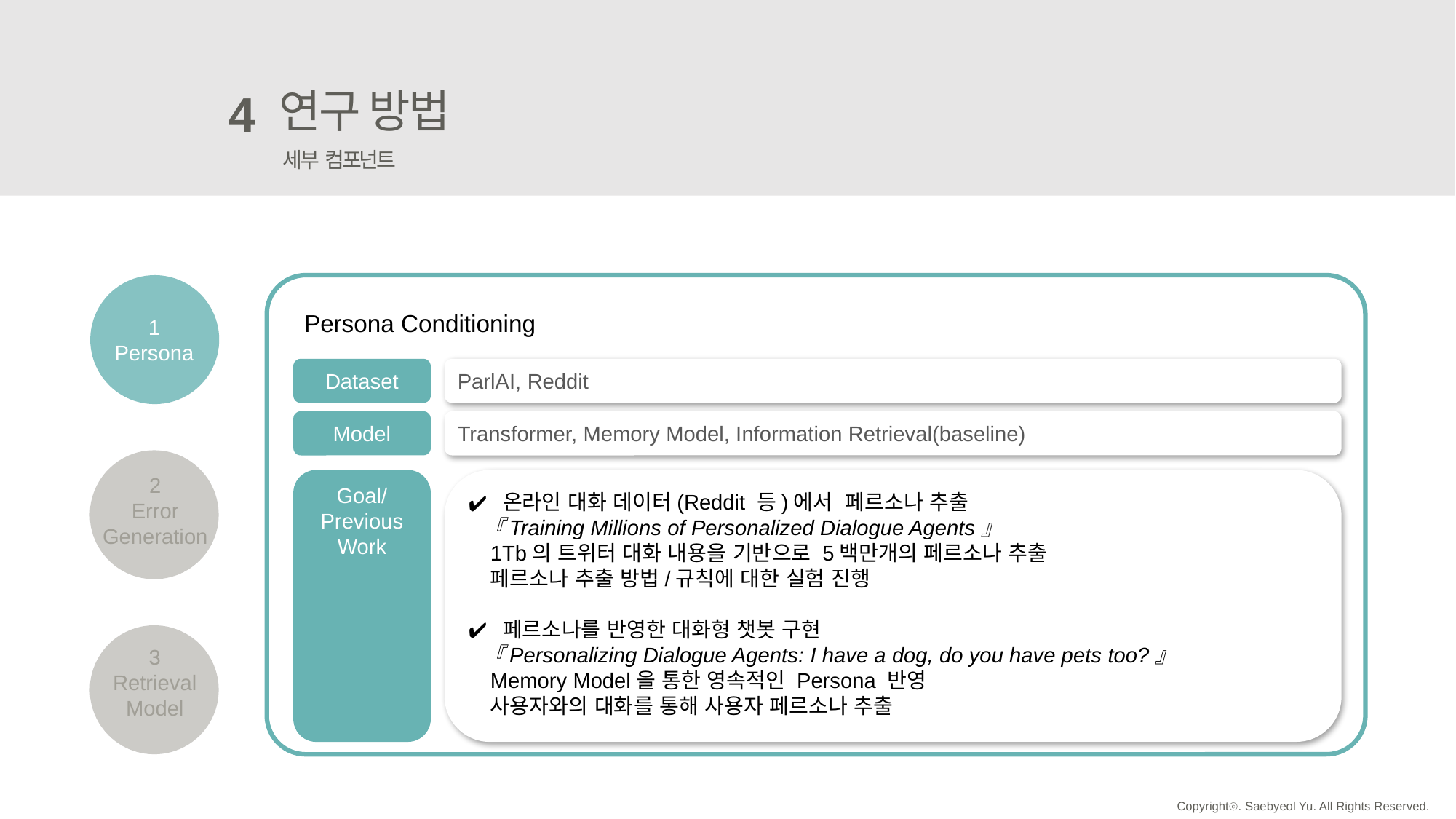

연구 방법
4
세부  컴포넌트

1
Persona

2
Error
Generation

3
Retrieval
Model
Persona Conditioning
Dataset
ParlAI, Reddit
Model
Transformer, Memory Model, Information Retrieval(baseline)
Goal/
Previous
Work
온라인 대화 데이터(Reddit 등)에서  페르소나 추출
『Training Millions of Personalized Dialogue Agents』
1Tb의 트위터 대화 내용을 기반으로 5백만개의 페르소나 추출
페르소나 추출 방법/규칙에 대한 실험 진행

페르소나를 반영한 대화형 챗봇 구현
『Personalizing Dialogue Agents: I have a dog, do you have pets too?』
Memory Model을 통한 영속적인 Persona 반영
사용자와의 대화를 통해 사용자 페르소나 추출